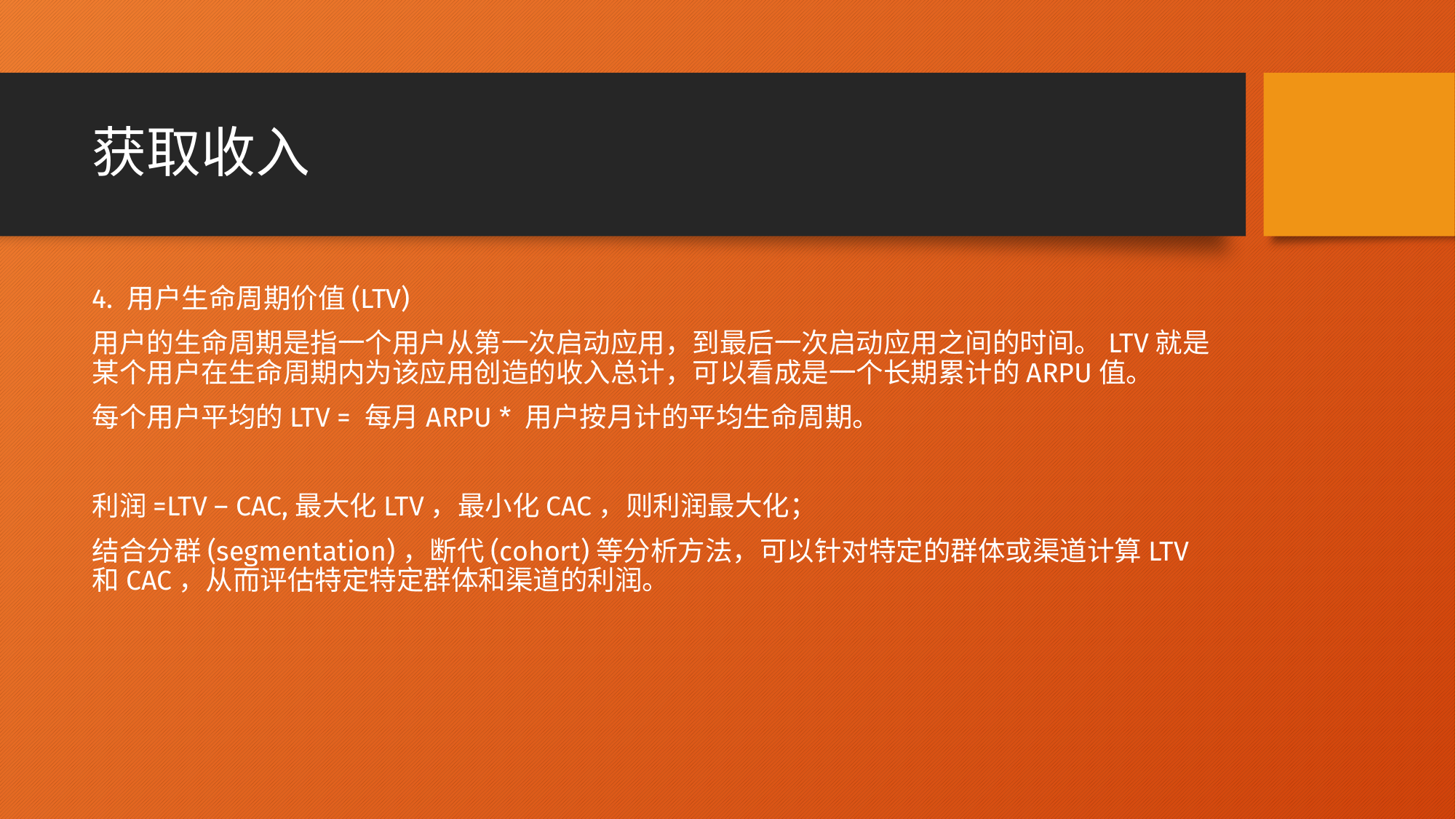

# 获取收入
4. 用户生命周期价值(LTV)
用户的生命周期是指一个用户从第一次启动应用，到最后一次启动应用之间的时间。LTV就是某个用户在生命周期内为该应用创造的收入总计，可以看成是一个长期累计的ARPU值。
每个用户平均的LTV = 每月ARPU * 用户按月计的平均生命周期。

利润=LTV – CAC,最大化LTV，最小化CAC，则利润最大化；
结合分群(segmentation)，断代(cohort)等分析方法，可以针对特定的群体或渠道计算LTV和CAC，从而评估特定特定群体和渠道的利润。